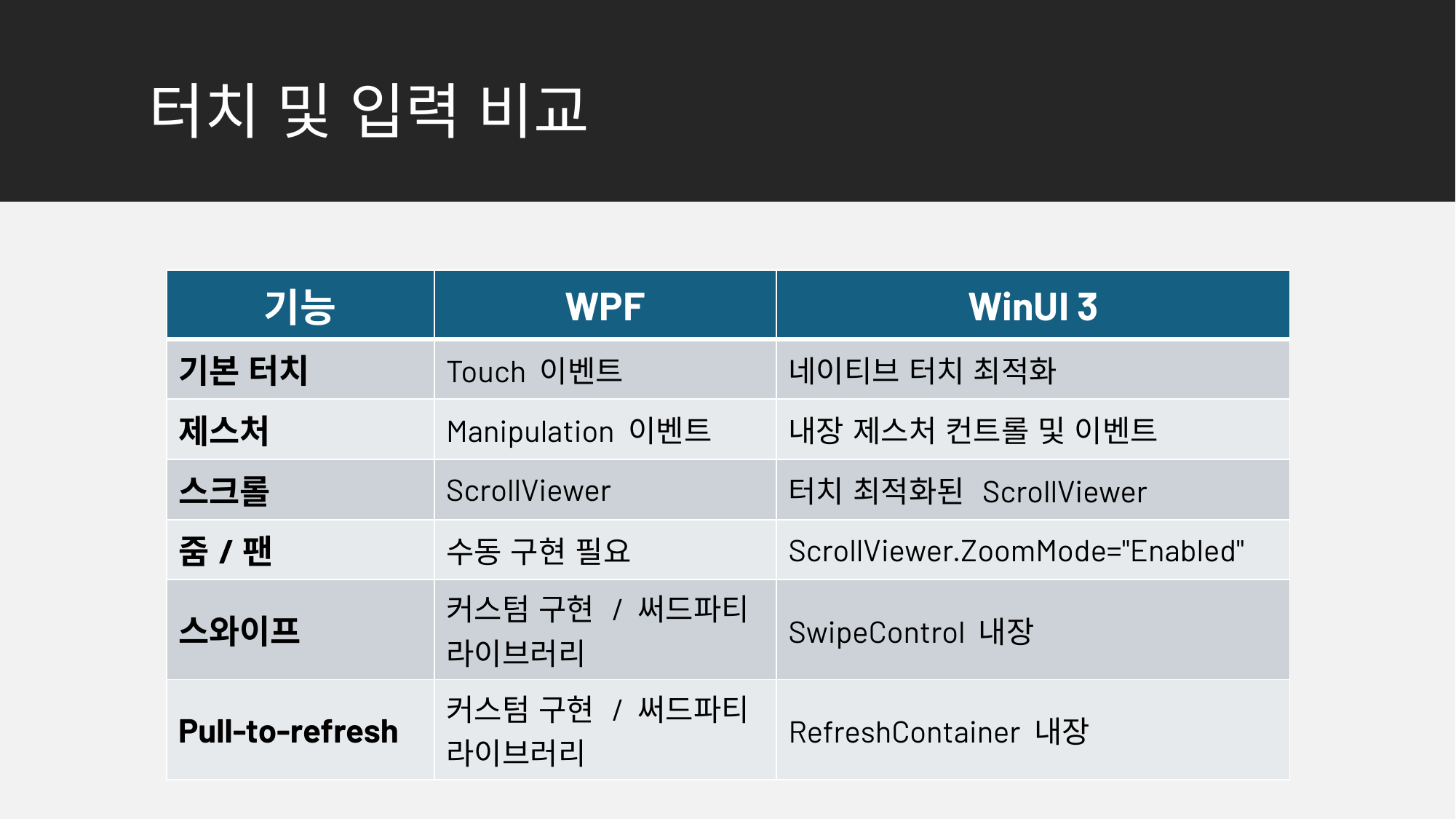

# 터치 및 입력 비교

| 기능 | WPF | WinUI 3 |
| --- | --- | --- |
| 기본 터치 | Touch 이벤트 | 네이티브 터치 최적화 |
| 제스처 | Manipulation 이벤트 | 내장 제스처 컨트롤 및 이벤트 |
| 스크롤 | ScrollViewer | 터치 최적화된 ScrollViewer |
| 줌/팬 | 수동 구현 필요 | ScrollViewer.ZoomMode="Enabled" |
| 스와이프 | 커스텀 구현 / 써드파티 라이브러리 | SwipeControl 내장 |
| Pull-to-refresh | 커스텀 구현 / 써드파티 라이브러리 | RefreshContainer 내장 |